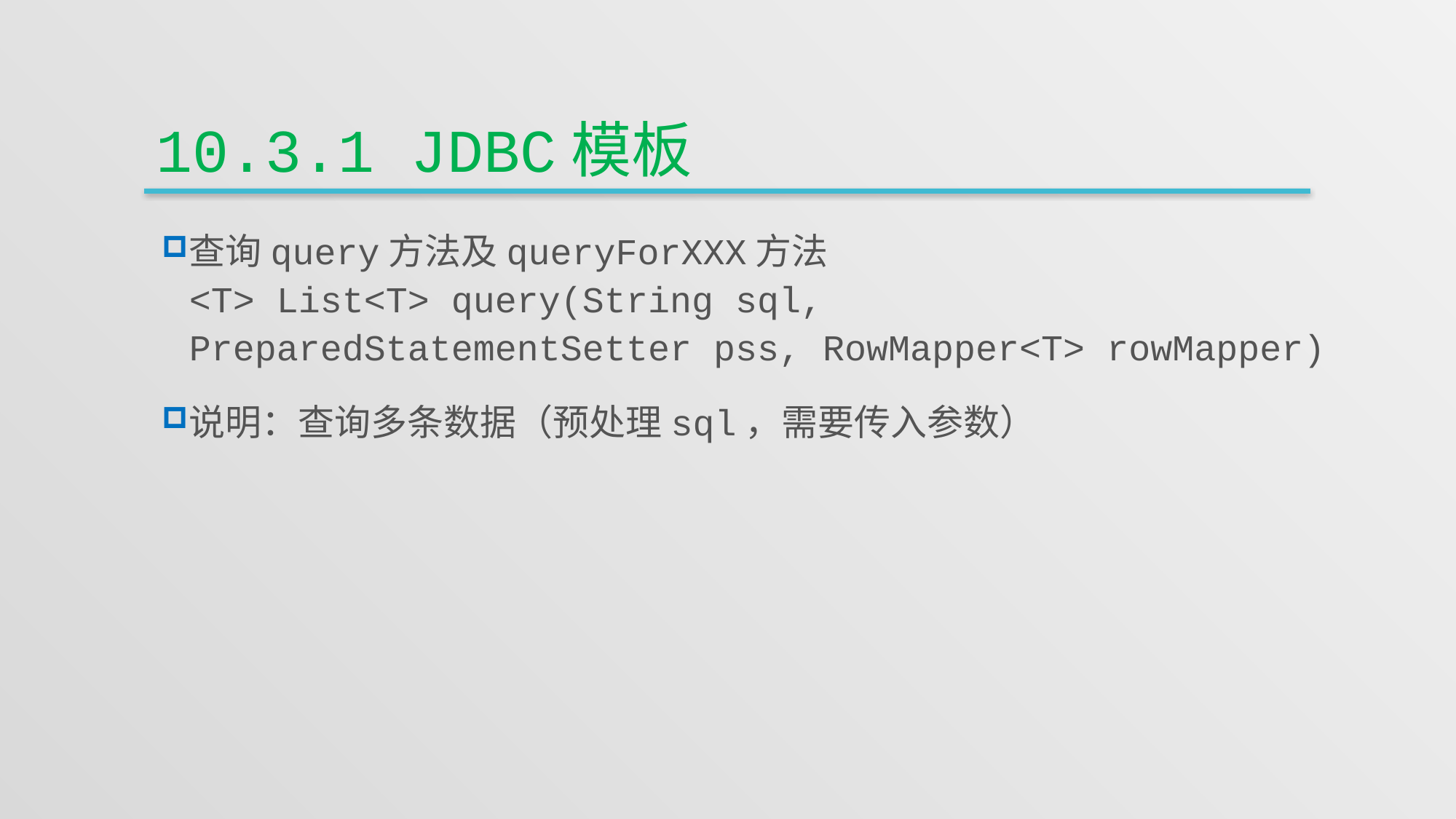

# 10.3.1 JDBC模板
查询query方法及queryForXXX方法
<T> List<T> query(String sql, PreparedStatementSetter pss, RowMapper<T> rowMapper)
说明：查询多条数据（预处理sql，需要传入参数）